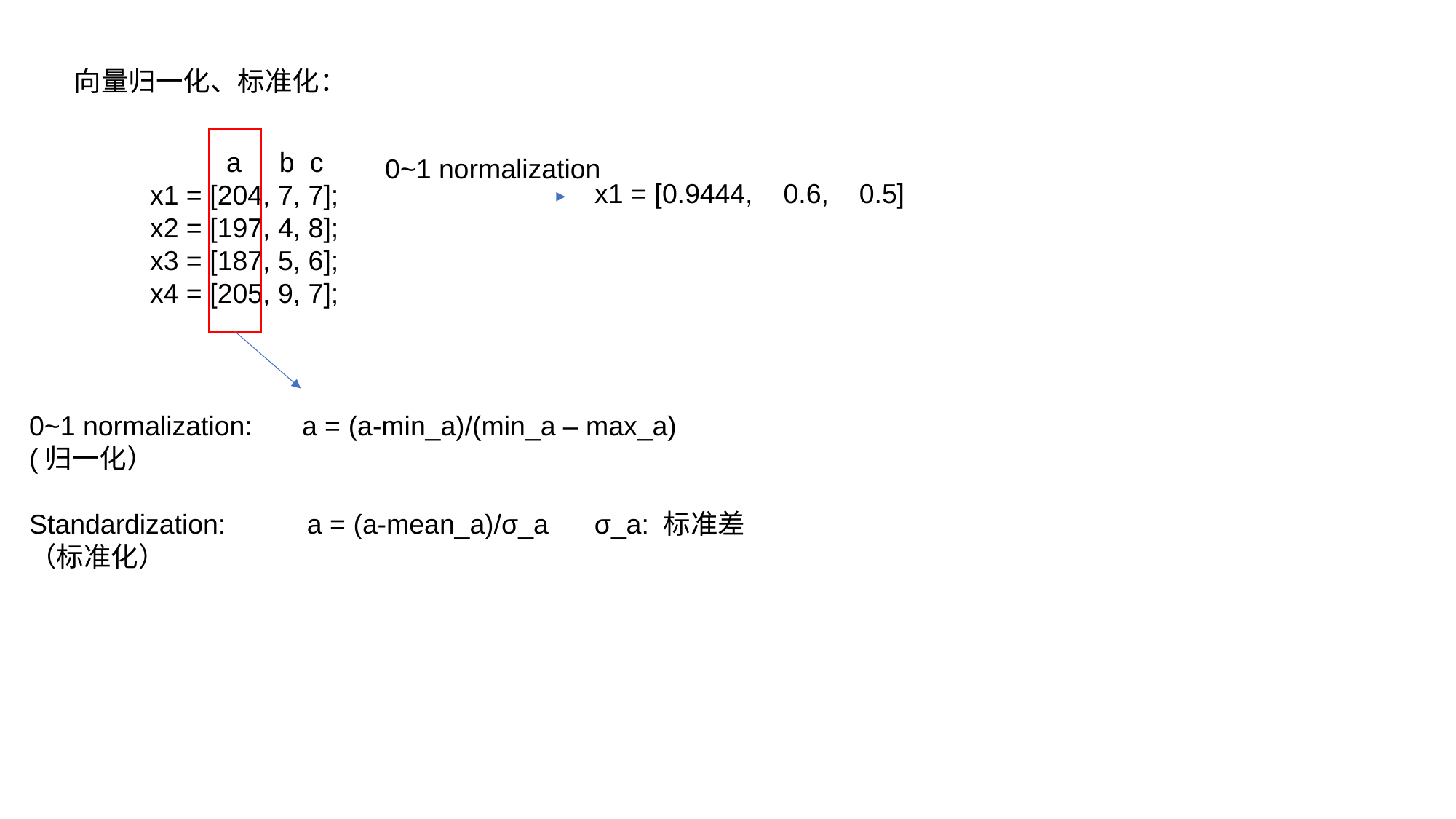

向量归一化、标准化：

          a     b  c
x1 = [204, 7, 7];
x2 = [197, 4, 8];
x3 = [187, 5, 6];
x4 = [205, 9, 7];
0~1 normalization
x1 = [0.9444,    0.6,    0.5]
0~1 normalization:
(归一化）

Standardization:
（标准化）
a = (a-min_a)/(min_a – max_a)
a = (a-mean_a)/σ_a      σ_a: 标准差